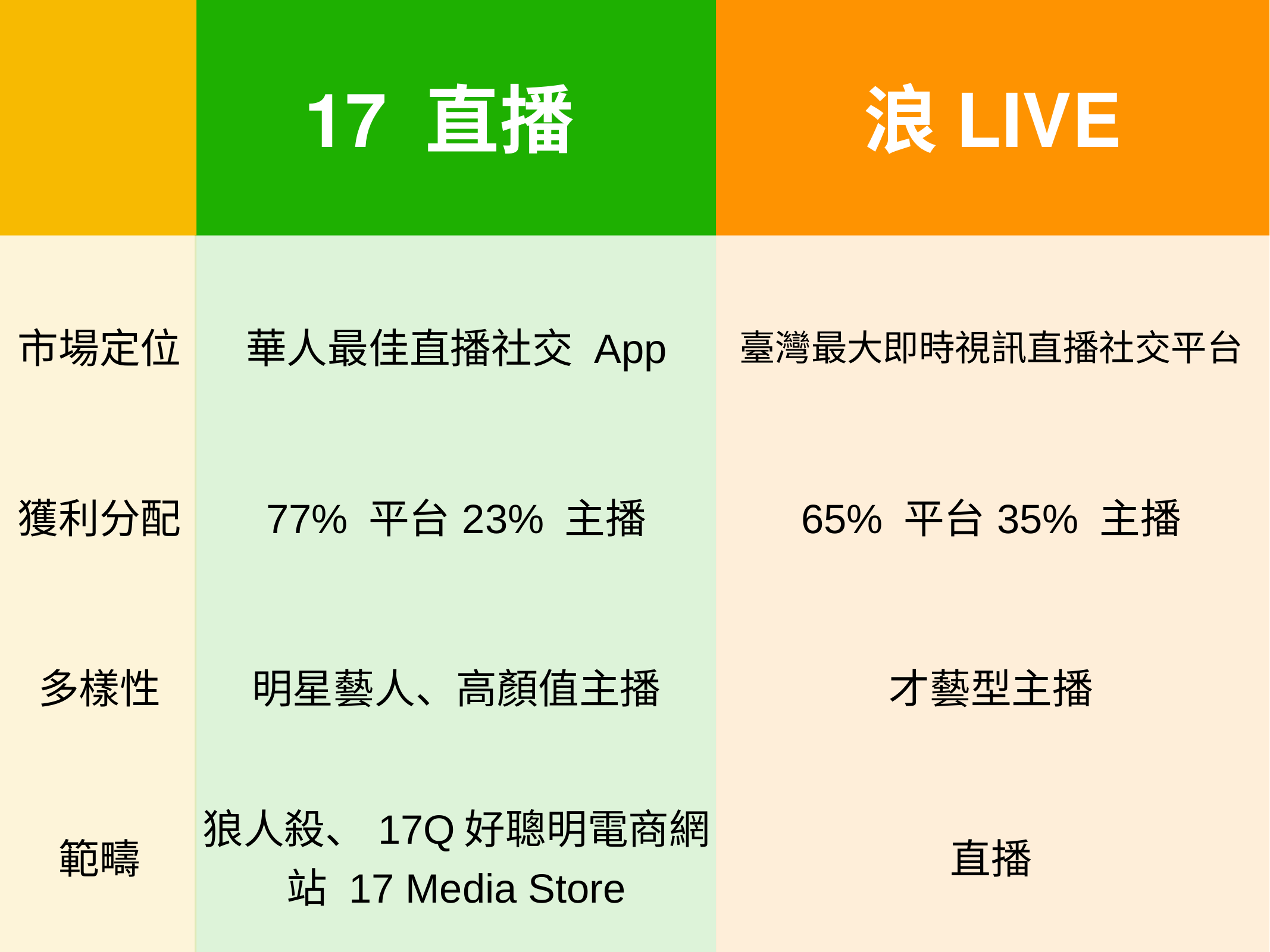

17 直播
浪LIVE

| 市場定位 | 華人最佳直播社交 App | 臺灣最大即時視訊直播社交平台 |
| --- | --- | --- |
| 獲利分配 | 77% 平台 23% 主播 | 65% 平台 35% 主播 |
| 多樣性 | 明星藝人、高顏值主播 | 才藝型主播 |
| 範疇 | 狼人殺、17Q好聰明 電商網站 17 Media Store | 直播 |